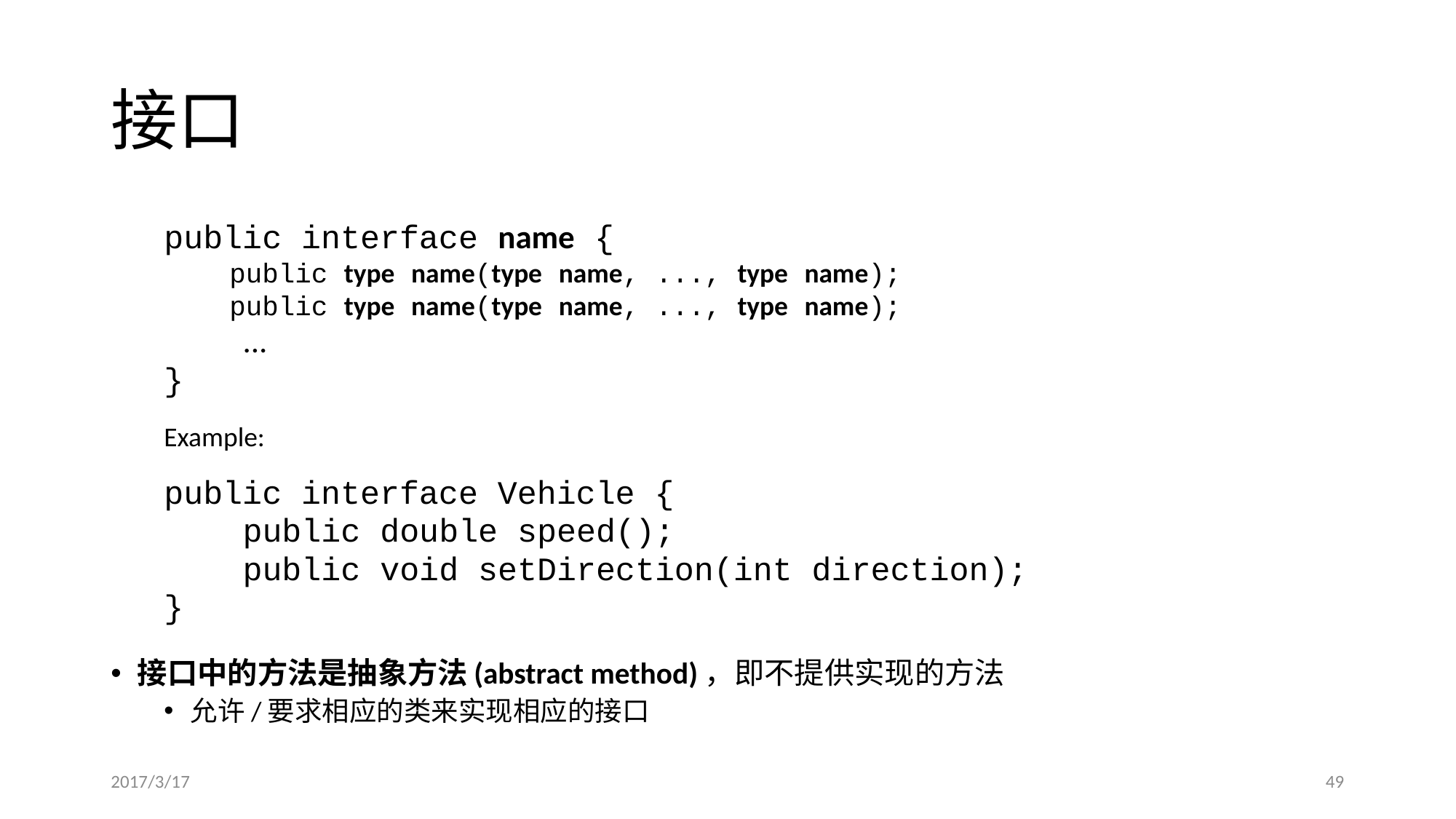

# 接口
public interface name {
    public type name(type name, ..., type name);
    public type name(type name, ..., type name);
    ...
}

Example:

public interface Vehicle {
    public double speed();
    public void setDirection(int direction);
}

接口中的方法是抽象方法(abstract method)，即不提供实现的方法
允许/要求相应的类来实现相应的接口
2017/3/17
49